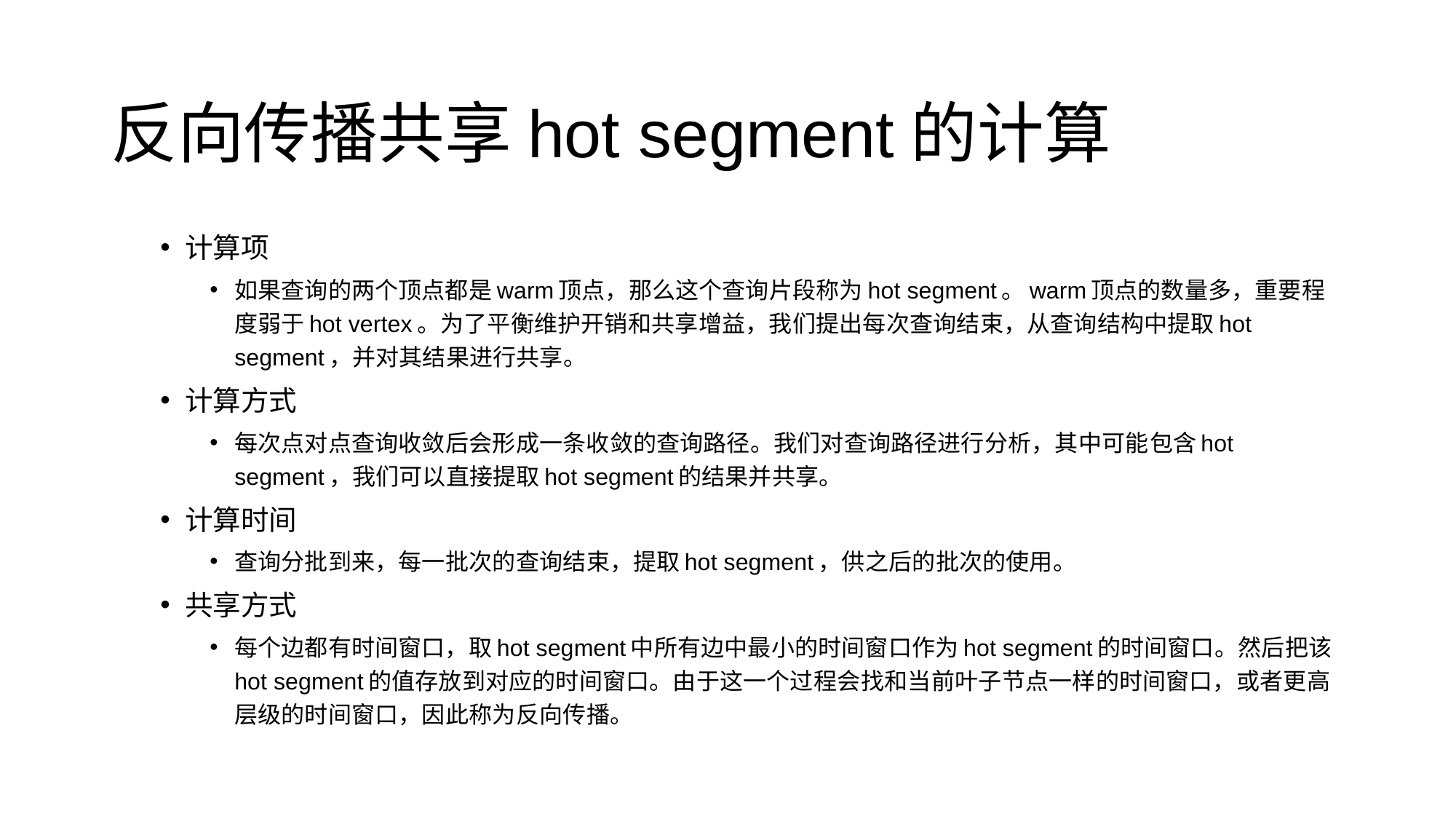

# 反向传播共享hot segment的计算
计算项
如果查询的两个顶点都是warm顶点，那么这个查询片段称为hot segment。warm顶点的数量多，重要程度弱于hot vertex。为了平衡维护开销和共享增益，我们提出每次查询结束，从查询结构中提取hot segment，并对其结果进行共享。
计算方式
每次点对点查询收敛后会形成一条收敛的查询路径。我们对查询路径进行分析，其中可能包含hot segment，我们可以直接提取hot segment的结果并共享。
计算时间
查询分批到来，每一批次的查询结束，提取hot segment，供之后的批次的使用。
共享方式
每个边都有时间窗口，取hot segment中所有边中最小的时间窗口作为hot segment的时间窗口。然后把该hot segment的值存放到对应的时间窗口。由于这一个过程会找和当前叶子节点一样的时间窗口，或者更高层级的时间窗口，因此称为反向传播。